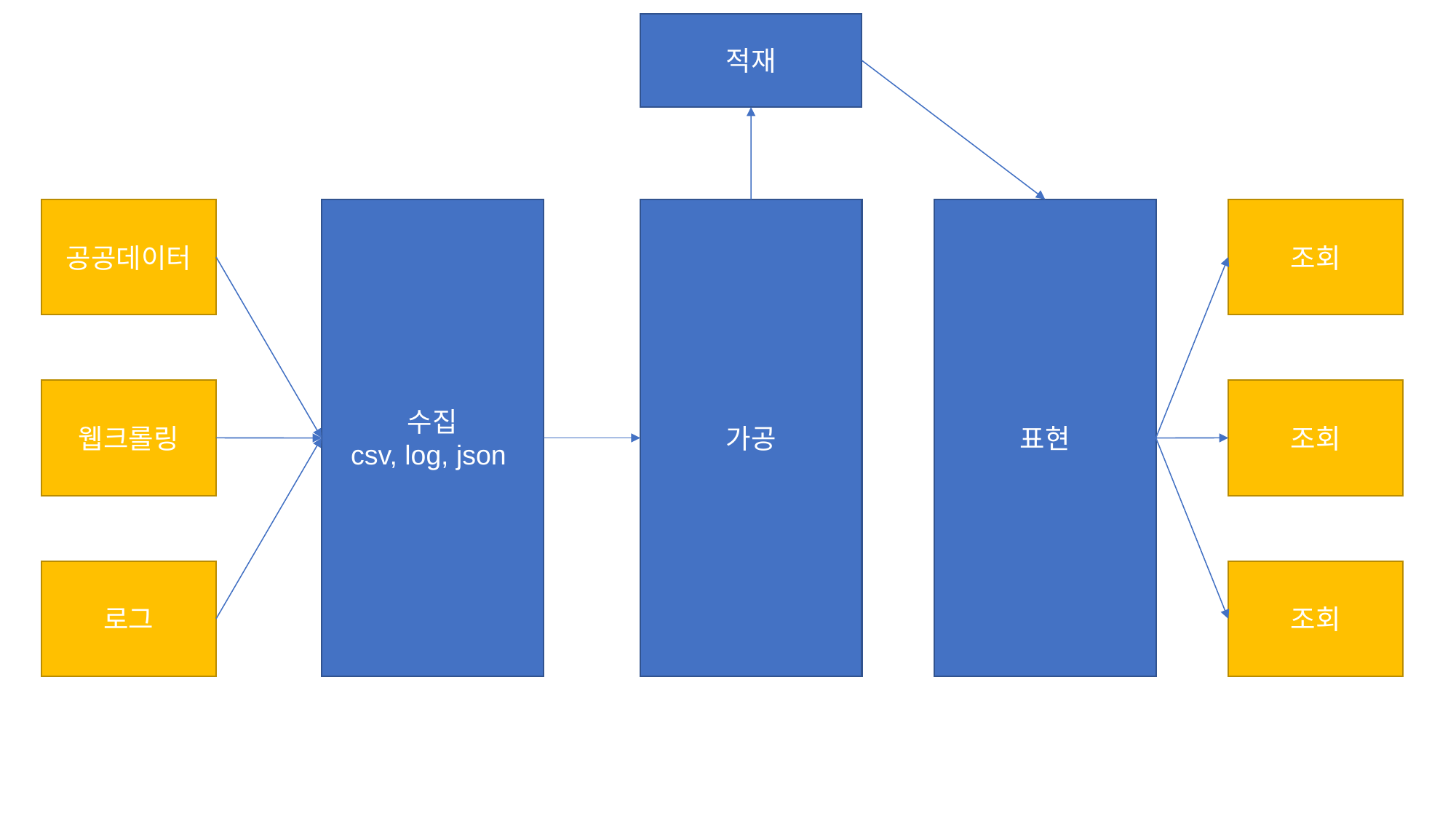

적재
수집
csv, log, json
가공
표현
조회
공공데이터
웹크롤링
조회
로그
조회